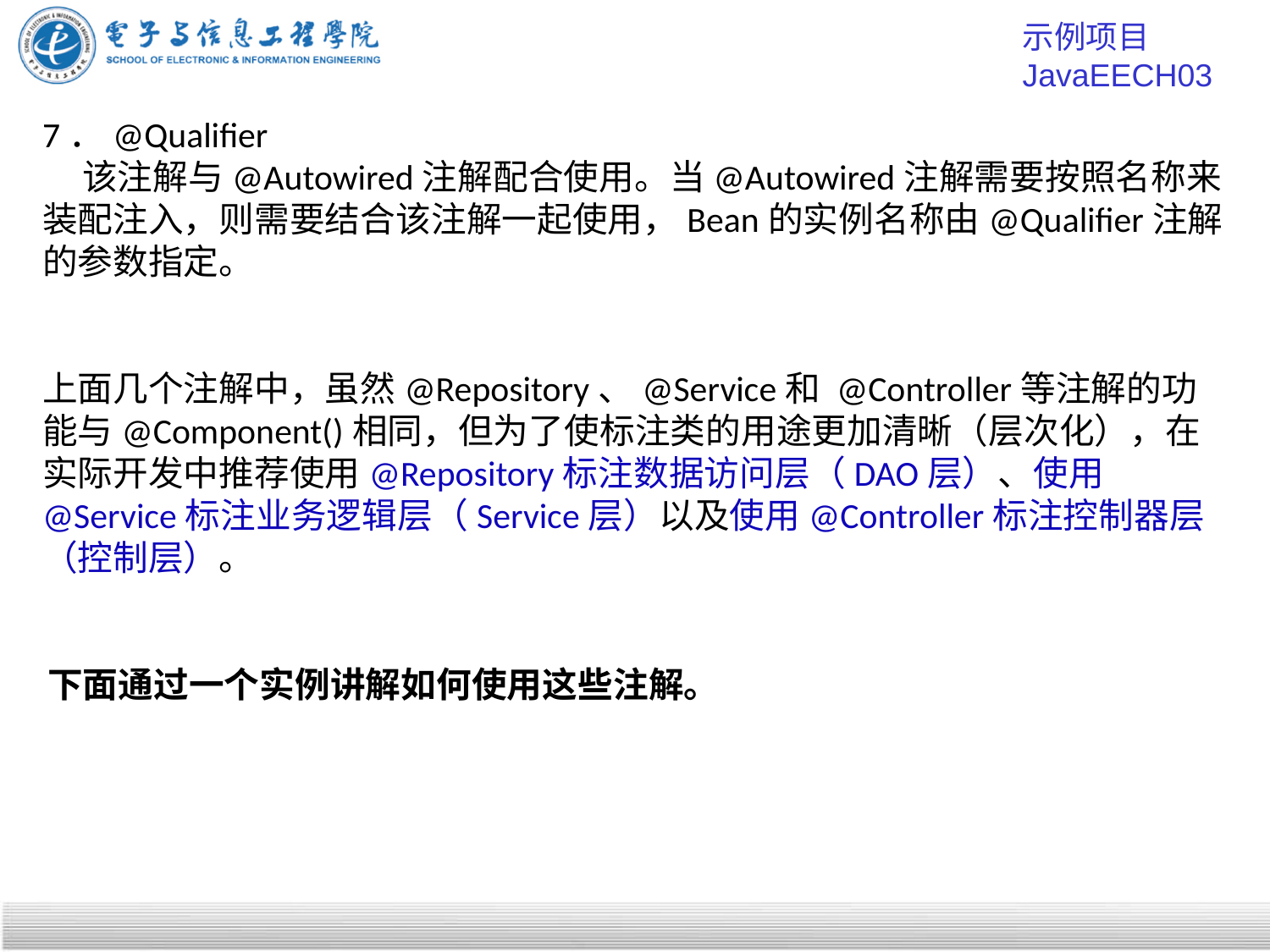

示例项目 JavaEECH03
7．@Qualifier
    该注解与@Autowired注解配合使用。当@Autowired注解需要按照名称来装配注入，则需要结合该注解一起使用，Bean的实例名称由@Qualifier注解的参数指定。

上面几个注解中，虽然@Repository、@Service和 @Controller等注解的功能与@Component()相同，但为了使标注类的用途更加清晰（层次化），在实际开发中推荐使用@Repository标注数据访问层（DAO层）、使用@Service标注业务逻辑层（Service层）以及使用@Controller标注控制器层（控制层）。
下面通过一个实例讲解如何使用这些注解。